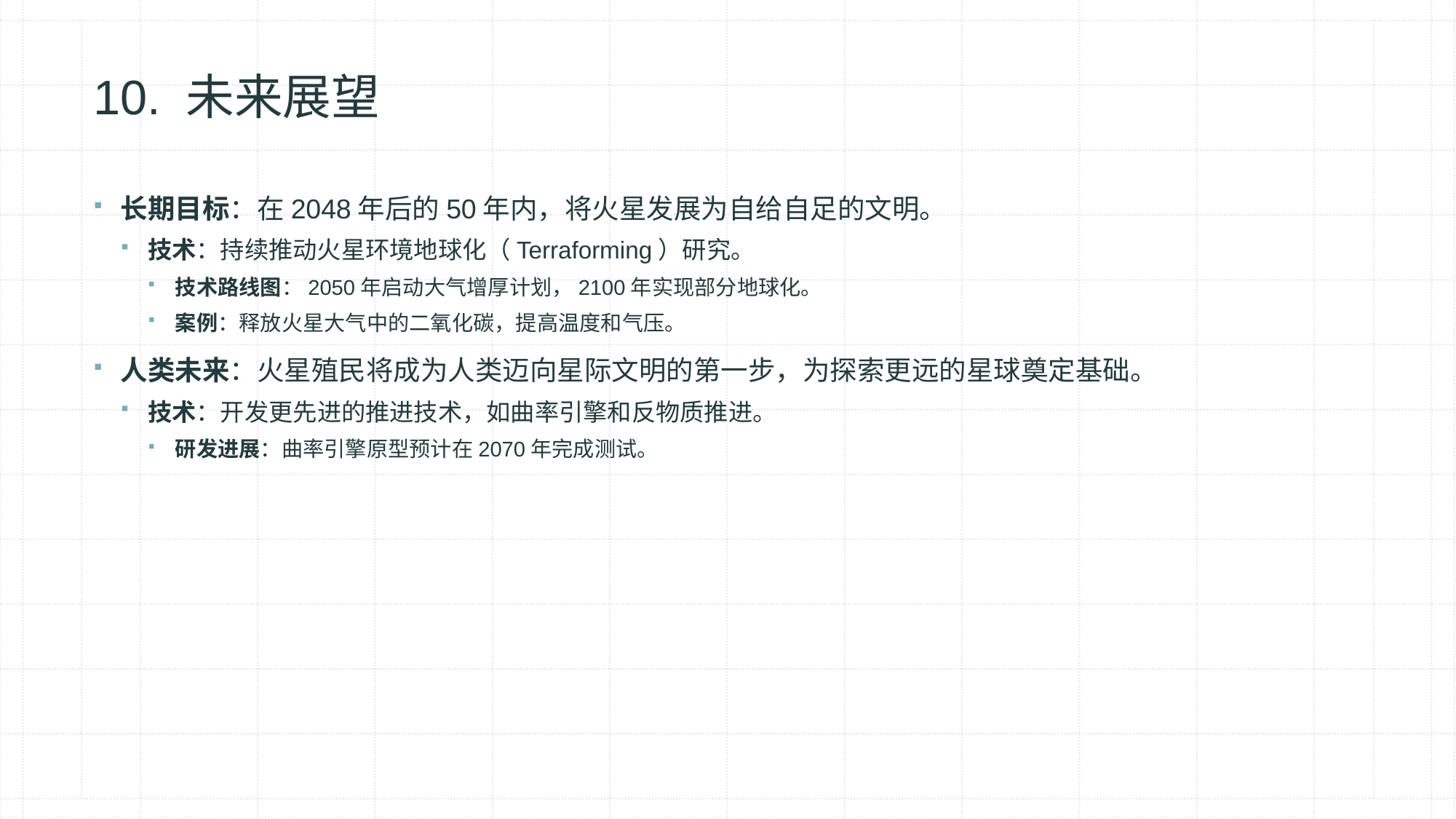

# 10. 未来展望
长期目标：在2048年后的50年内，将火星发展为自给自足的文明。
技术：持续推动火星环境地球化（Terraforming）研究。
技术路线图：2050年启动大气增厚计划，2100年实现部分地球化。
案例：释放火星大气中的二氧化碳，提高温度和气压。
人类未来：火星殖民将成为人类迈向星际文明的第一步，为探索更远的星球奠定基础。
技术：开发更先进的推进技术，如曲率引擎和反物质推进。
研发进展：曲率引擎原型预计在2070年完成测试。